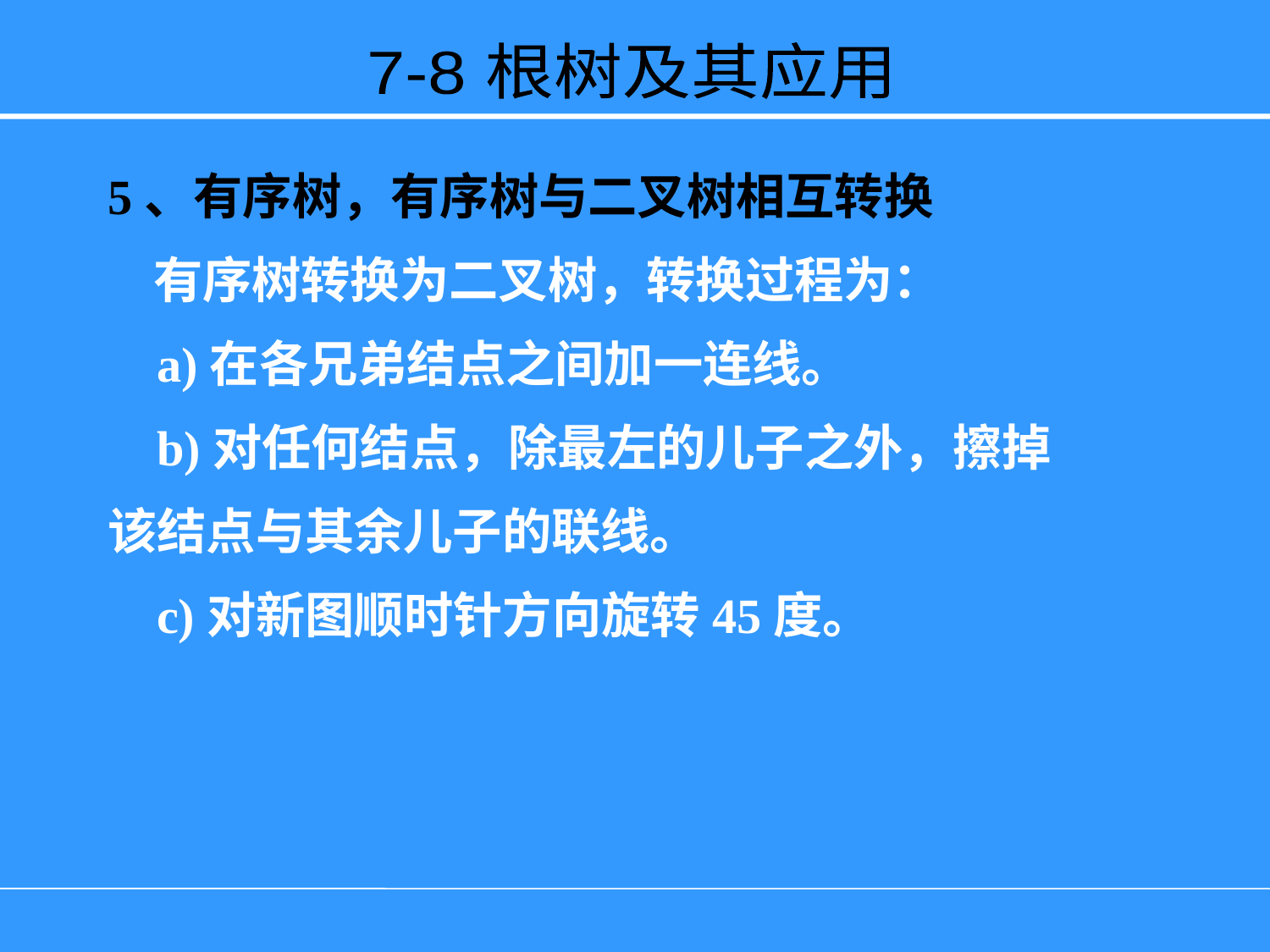

7-8 根树及其应用

5、有序树，有序树与二叉树相互转换
   有序树转换为二叉树，转换过程为：
    a)在各兄弟结点之间加一连线。
    b)对任何结点，除最左的儿子之外，擦掉
该结点与其余儿子的联线。
    c)对新图顺时针方向旋转45度。